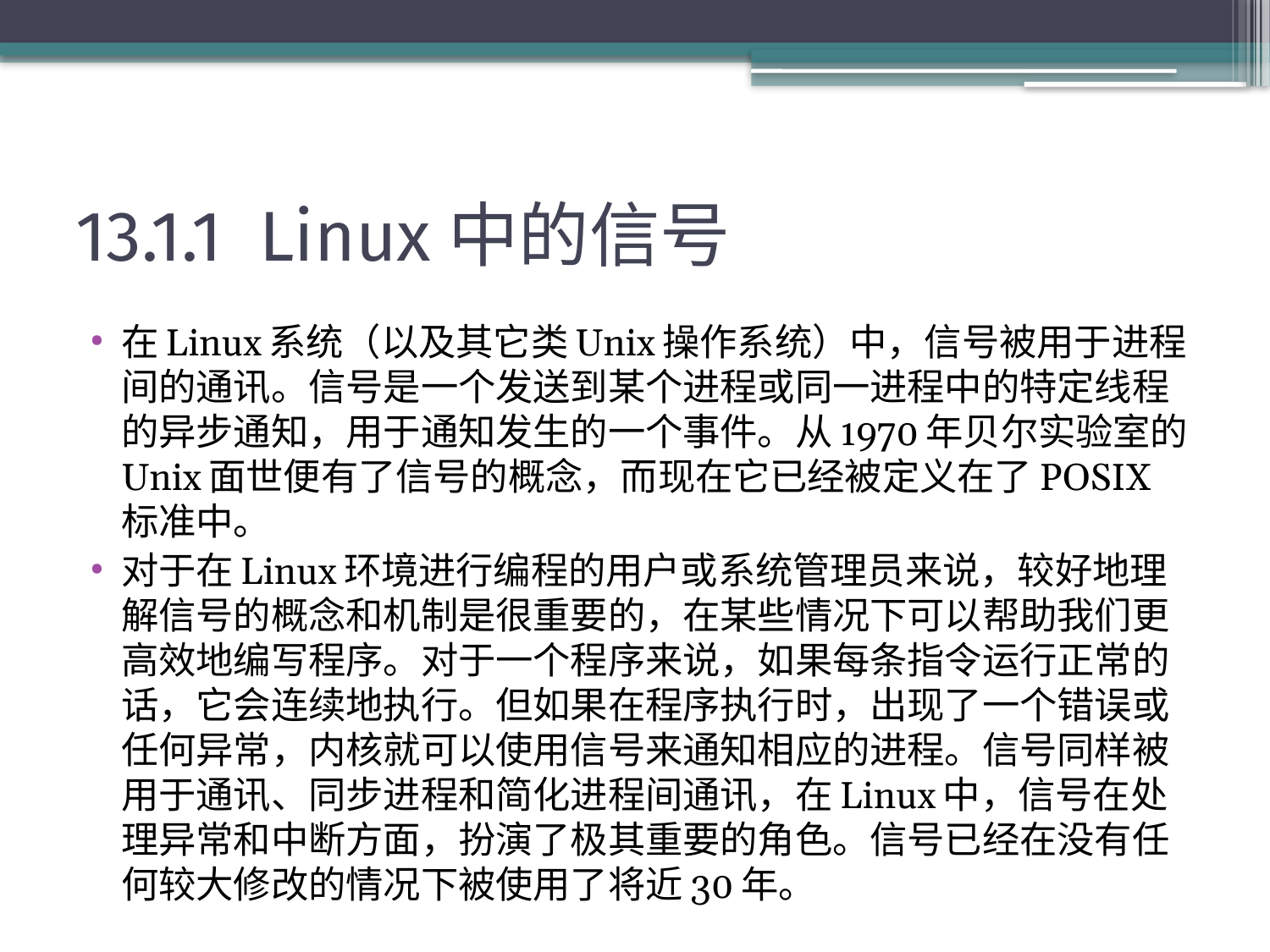

# 13.1.1  Linux中的信号
在Linux系统（以及其它类Unix操作系统）中，信号被用于进程间的通讯。信号是一个发送到某个进程或同一进程中的特定线程的异步通知，用于通知发生的一个事件。从1970年贝尔实验室的Unix面世便有了信号的概念，而现在它已经被定义在了POSIX标准中。
对于在Linux环境进行编程的用户或系统管理员来说，较好地理解信号的概念和机制是很重要的，在某些情况下可以帮助我们更高效地编写程序。对于一个程序来说，如果每条指令运行正常的话，它会连续地执行。但如果在程序执行时，出现了一个错误或任何异常，内核就可以使用信号来通知相应的进程。信号同样被用于通讯、同步进程和简化进程间通讯，在Linux中，信号在处理异常和中断方面，扮演了极其重要的角色。信号已经在没有任何较大修改的情况下被使用了将近30年。